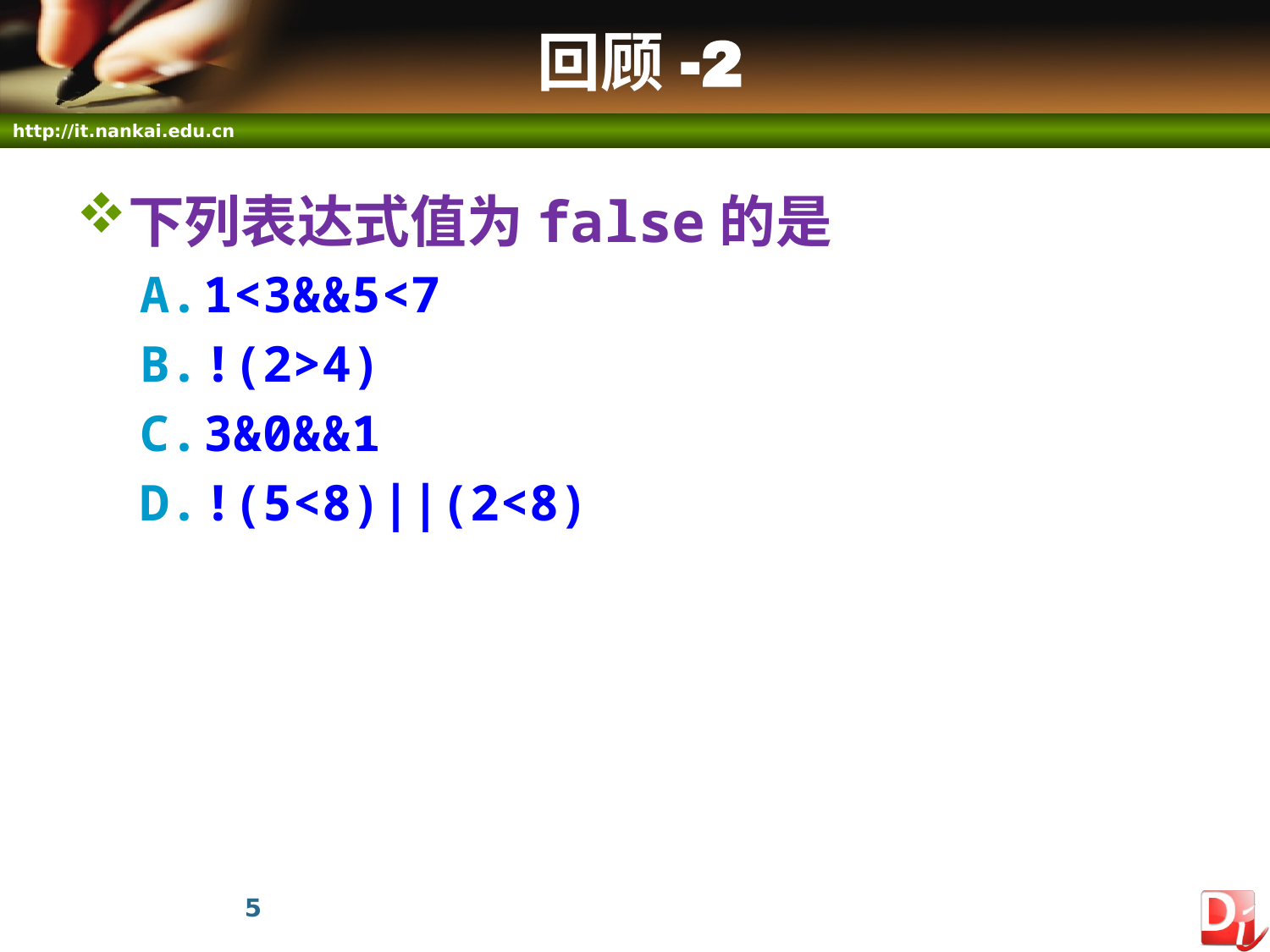

# 回顾-2
下列表达式值为false的是
1<3&&5<7
!(2>4)
3&0&&1
!(5<8)||(2<8)
5